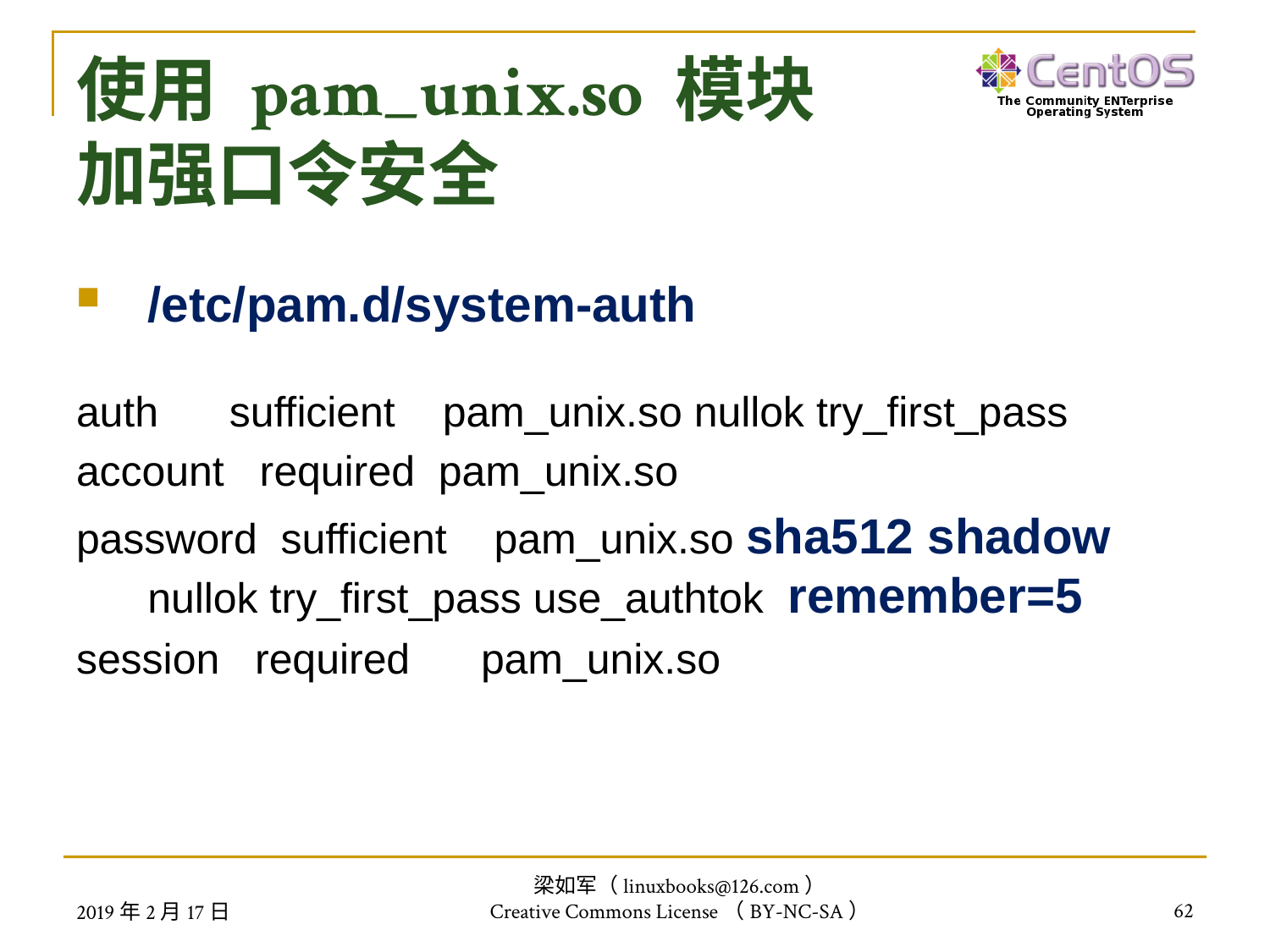

# 使用 pam_unix.so 模块 加强口令安全
/etc/pam.d/system-auth

auth      sufficient    pam_unix.so nullok try_first_pass
account   required  pam_unix.so
password  sufficient    pam_unix.so sha512 shadow nullok try_first_pass use_authtok  remember=5
session   required      pam_unix.so
梁如军（linuxbooks@126.com）
Creative Commons License（BY-NC-SA）
2019年2月17日
62